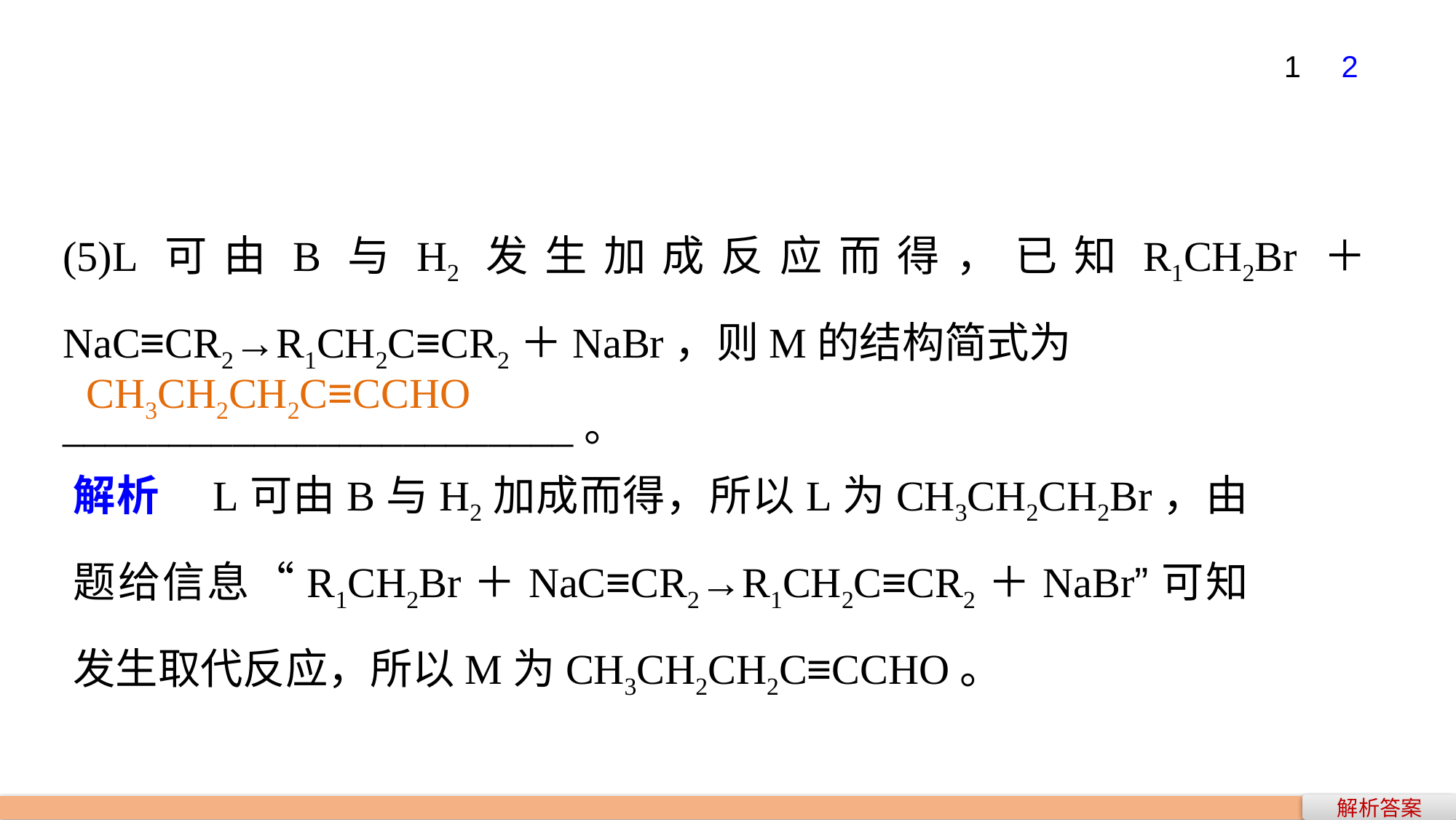

1
2
(5)L可由B与H2发生加成反应而得，已知R1CH2Br＋NaC≡CR2→R1CH2C≡CR2＋NaBr，则M的结构简式为
________________________。
CH3CH2CH2C≡CCHO
解析　L可由B与H2加成而得，所以L为CH3CH2CH2Br，由题给信息“R1CH2Br＋NaC≡CR2→R1CH2C≡CR2＋NaBr”可知发生取代反应，所以M为CH3CH2CH2C≡CCHO。
解析答案